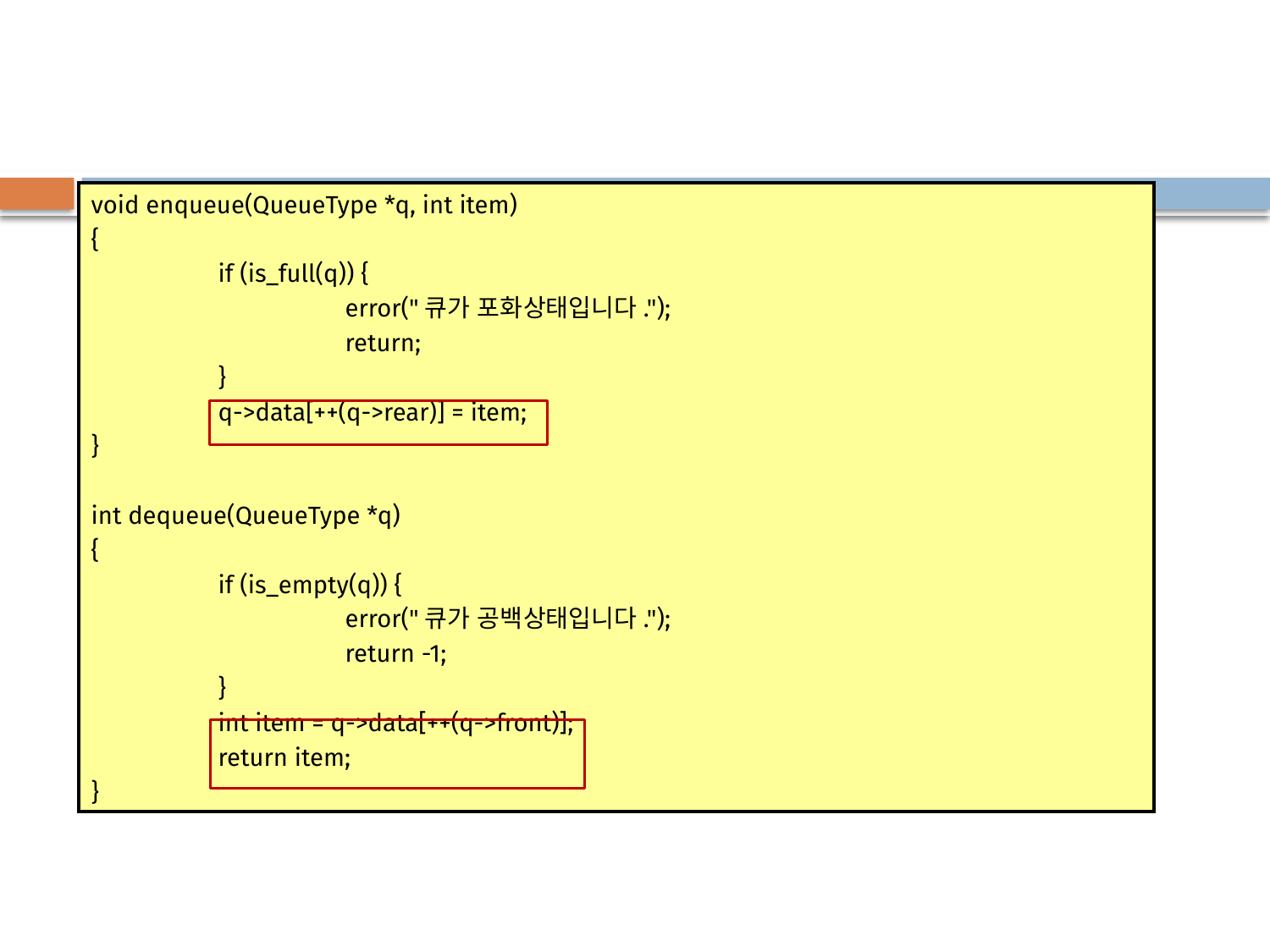

void enqueue(QueueType *q, int item)
{
	if (is_full(q)) {
		error("큐가 포화상태입니다.");
		return;
	}
	q->data[++(q->rear)] = item;
}

int dequeue(QueueType *q)
{
	if (is_empty(q)) {
		error("큐가 공백상태입니다.");
		return -1;
	}
	int item = q->data[++(q->front)];
	return item;
}